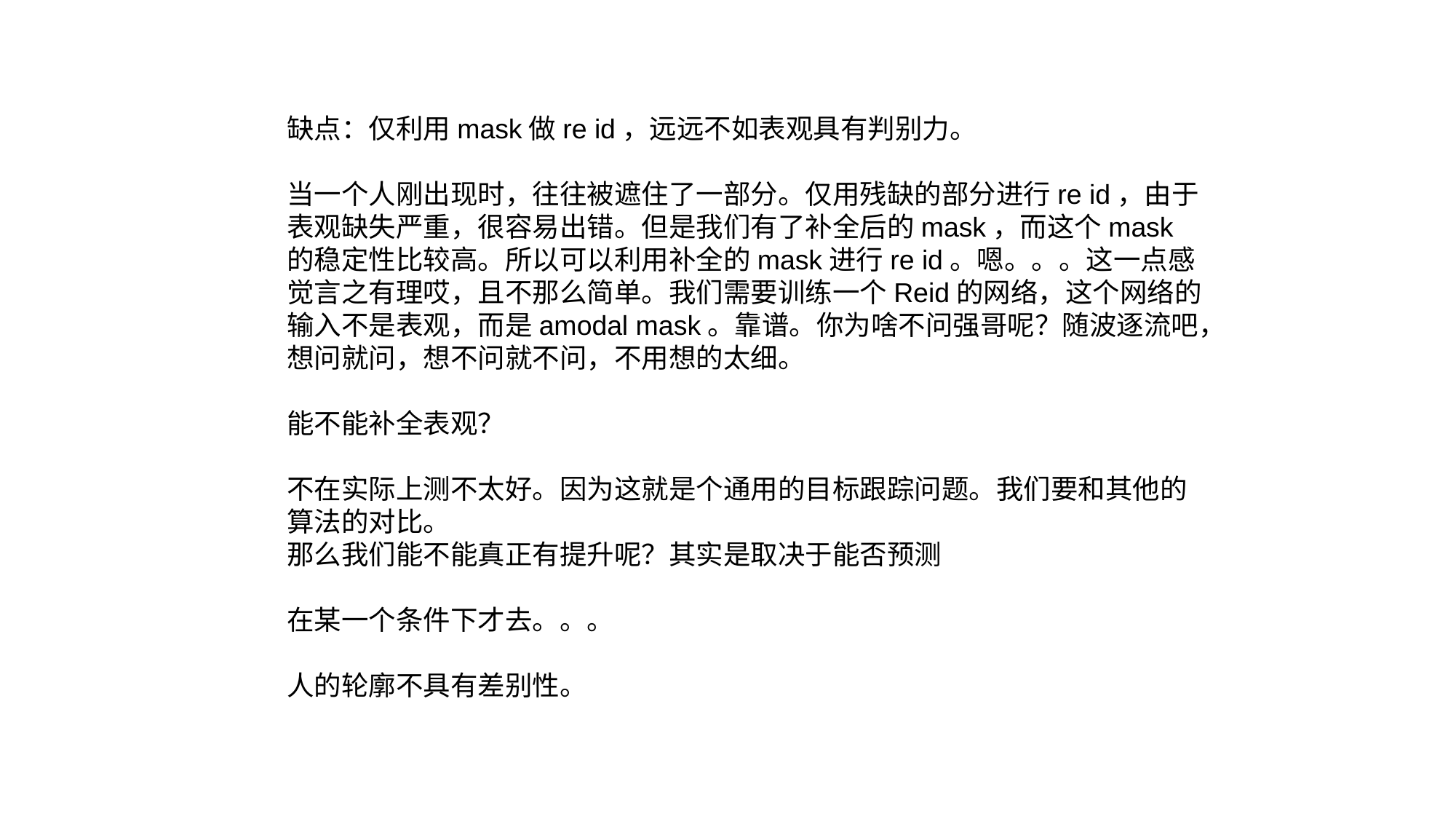

缺点：仅利用mask做re id，远远不如表观具有判别力。

当一个人刚出现时，往往被遮住了一部分。仅用残缺的部分进行re id，由于表观缺失严重，很容易出错。但是我们有了补全后的mask，而这个mask的稳定性比较高。所以可以利用补全的mask进行re id。嗯。。。这一点感觉言之有理哎，且不那么简单。我们需要训练一个Reid的网络，这个网络的输入不是表观，而是amodal mask。靠谱。你为啥不问强哥呢？随波逐流吧，想问就问，想不问就不问，不用想的太细。

能不能补全表观？

不在实际上测不太好。因为这就是个通用的目标跟踪问题。我们要和其他的算法的对比。
那么我们能不能真正有提升呢？其实是取决于能否预测

在某一个条件下才去。。。

人的轮廓不具有差别性。